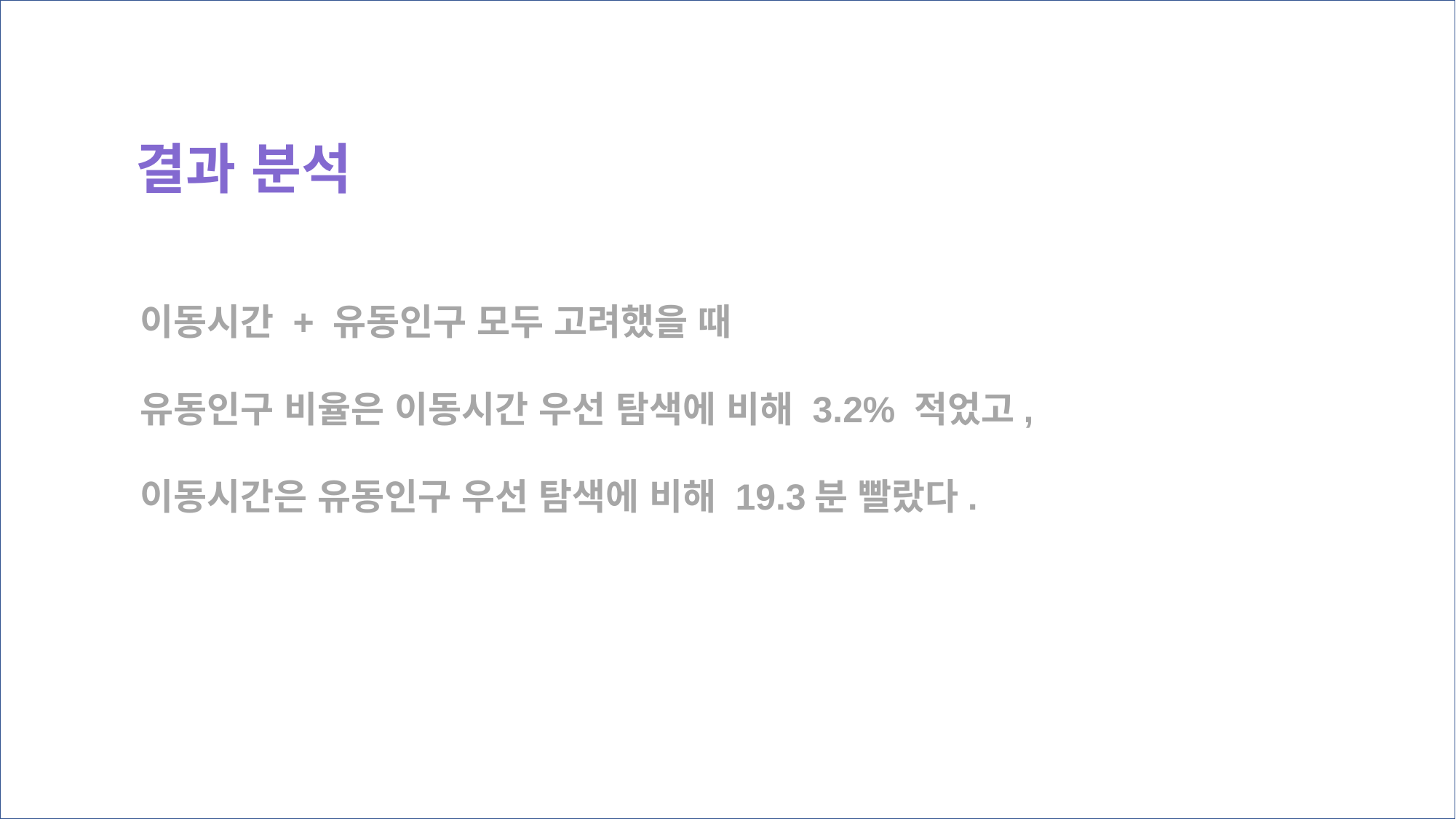

결과 분석
이동시간 + 유동인구 모두 고려했을 때

유동인구 비율은 이동시간 우선 탐색에 비해 3.2% 적었고,

이동시간은 유동인구 우선 탐색에 비해 19.3분 빨랐다.